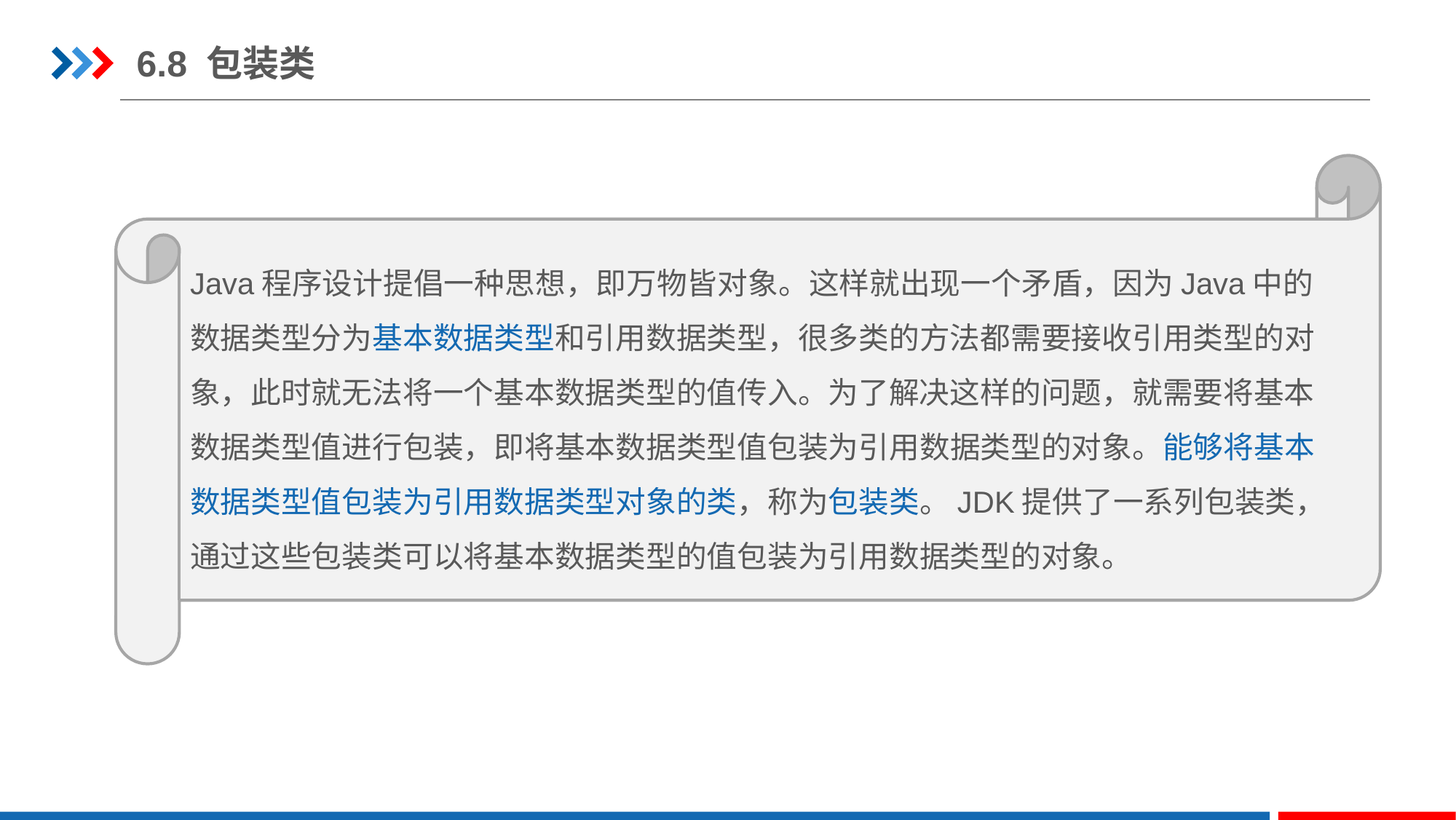

6.8 包装类
Java程序设计提倡一种思想，即万物皆对象。这样就出现一个矛盾，因为Java中的数据类型分为基本数据类型和引用数据类型，很多类的方法都需要接收引用类型的对象，此时就无法将一个基本数据类型的值传入。为了解决这样的问题，就需要将基本数据类型值进行包装，即将基本数据类型值包装为引用数据类型的对象。能够将基本数据类型值包装为引用数据类型对象的类，称为包装类。JDK提供了一系列包装类，通过这些包装类可以将基本数据类型的值包装为引用数据类型的对象。